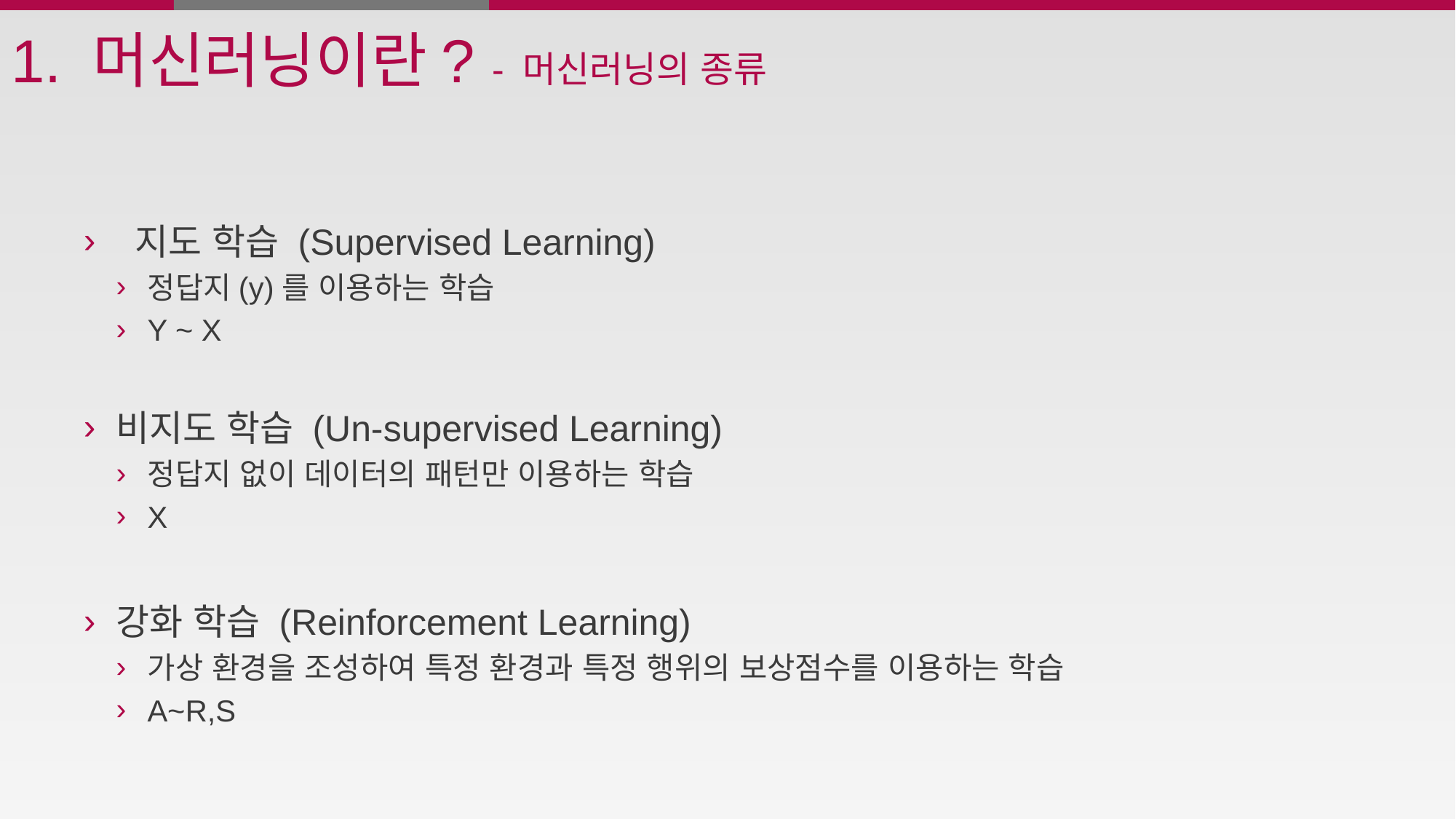

# 1. 머신러닝이란? - 머신러닝의 종류

 지도 학습 (Supervised Learning)
정답지(y)를 이용하는 학습
Y ~ X

비지도 학습 (Un-supervised Learning)
정답지 없이 데이터의 패턴만 이용하는 학습
X

강화 학습 (Reinforcement Learning)
가상 환경을 조성하여 특정 환경과 특정 행위의 보상점수를 이용하는 학습
A~R,S